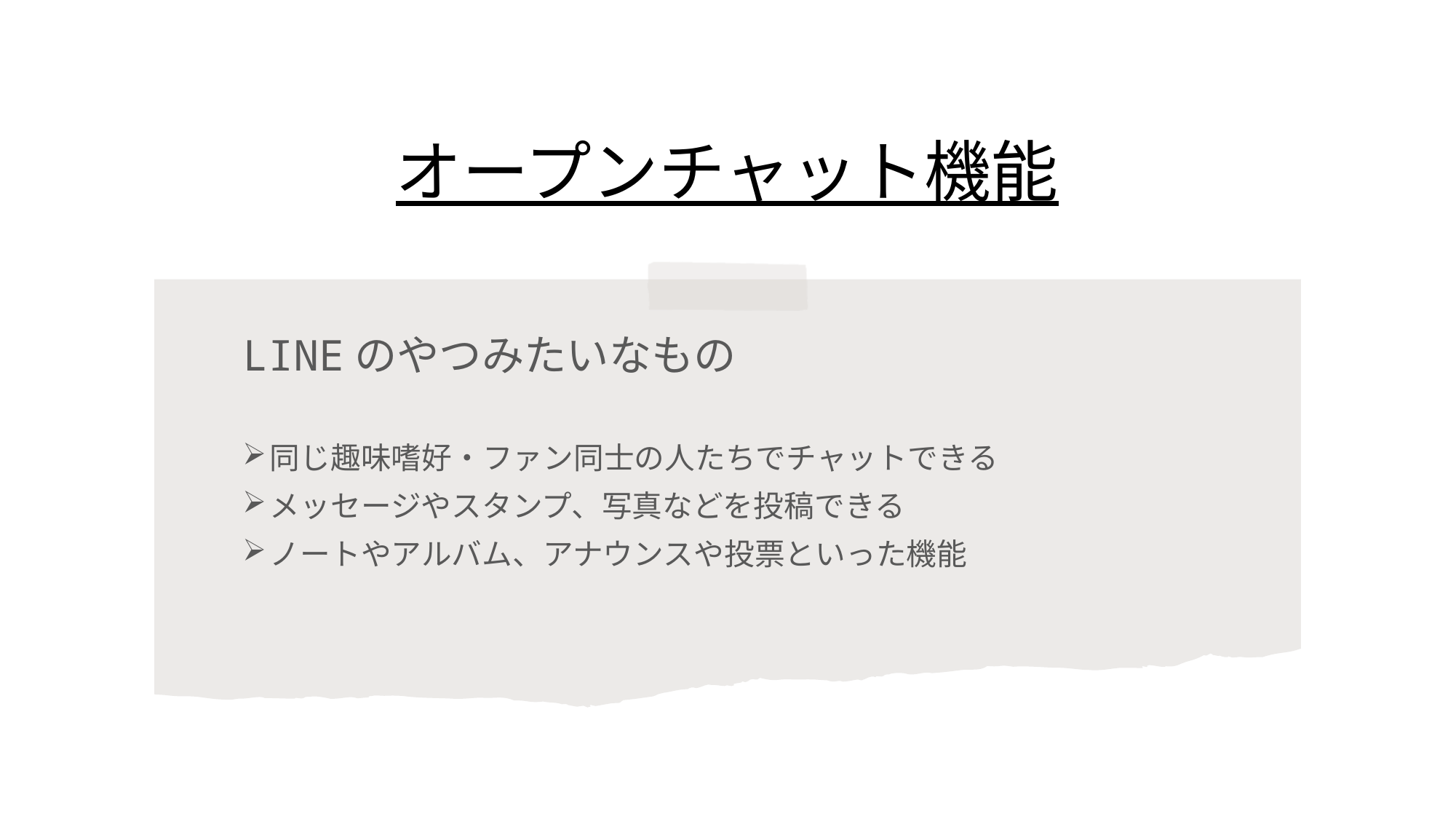

# オープンチャット機能

LINEのやつみたいなもの

同じ趣味嗜好・ファン同士の人たちでチャットできる
メッセージやスタンプ、写真などを投稿できる
ノートやアルバム、アナウンスや投票といった機能